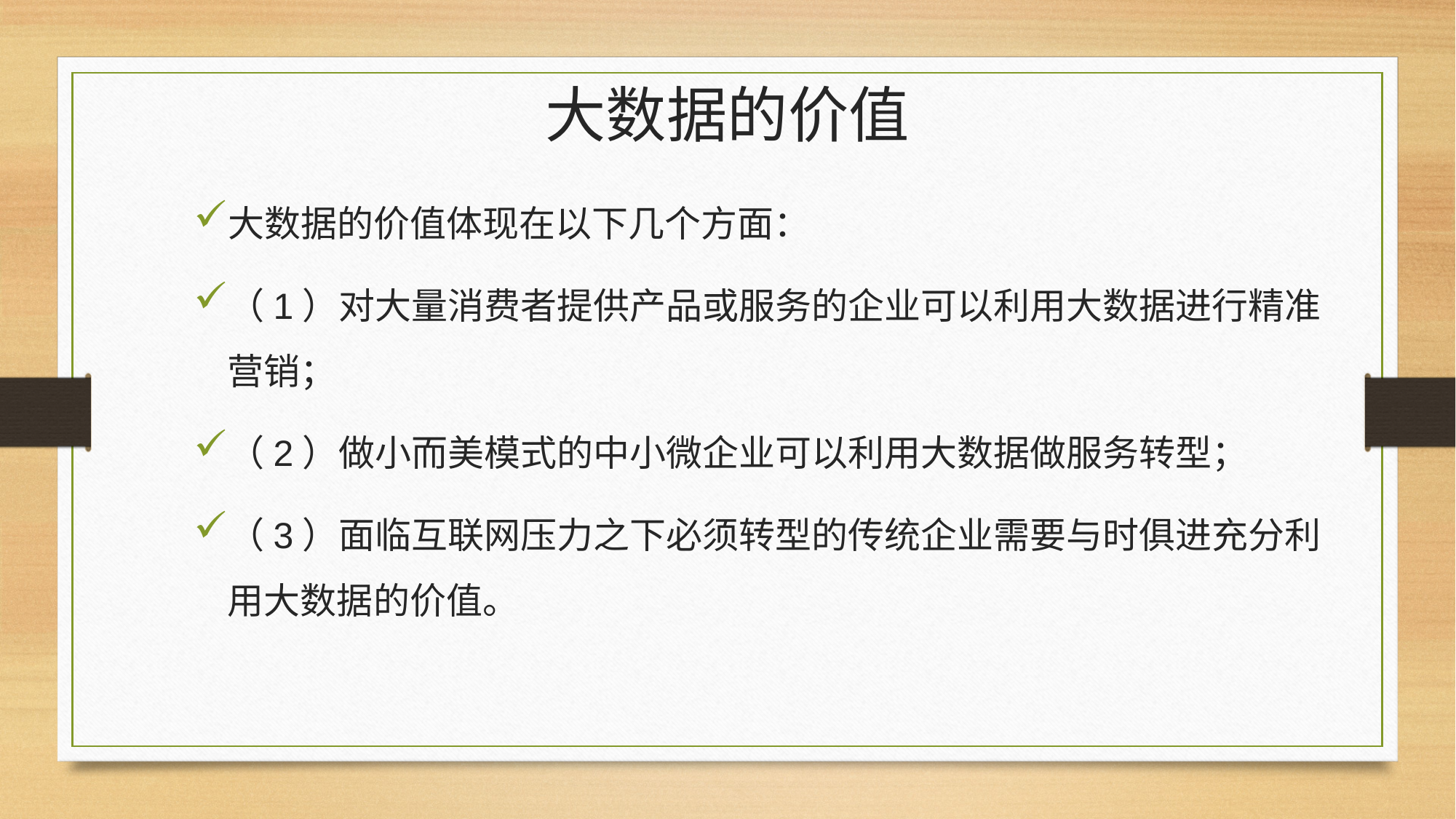

# 大数据的价值
大数据的价值体现在以下几个方面：
（1）对大量消费者提供产品或服务的企业可以利用大数据进行精准营销；
（2）做小而美模式的中小微企业可以利用大数据做服务转型；
（3）面临互联网压力之下必须转型的传统企业需要与时俱进充分利用大数据的价值。